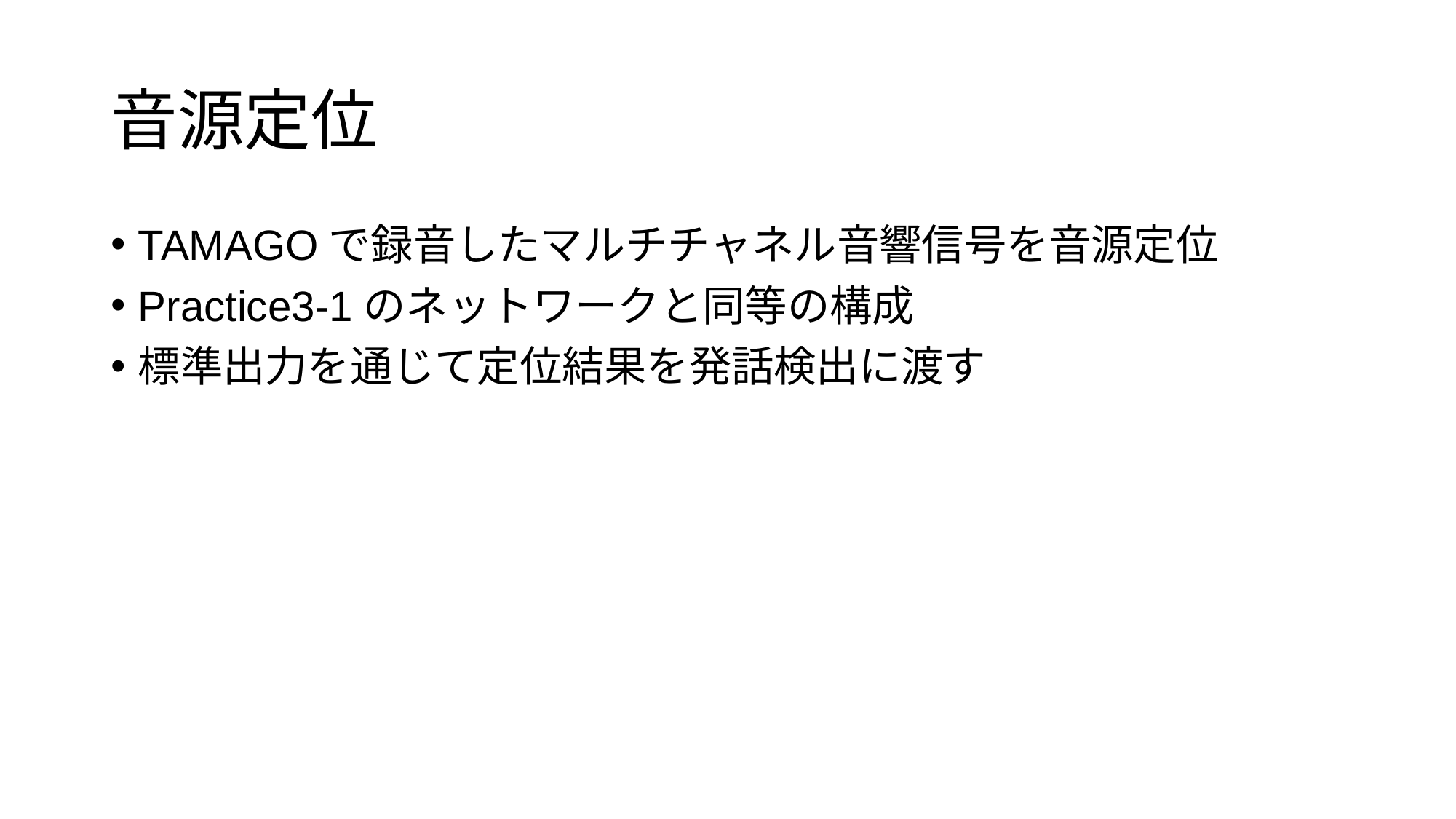

# 音源定位
TAMAGOで録音したマルチチャネル音響信号を音源定位
Practice3-1のネットワークと同等の構成
標準出力を通じて定位結果を発話検出に渡す